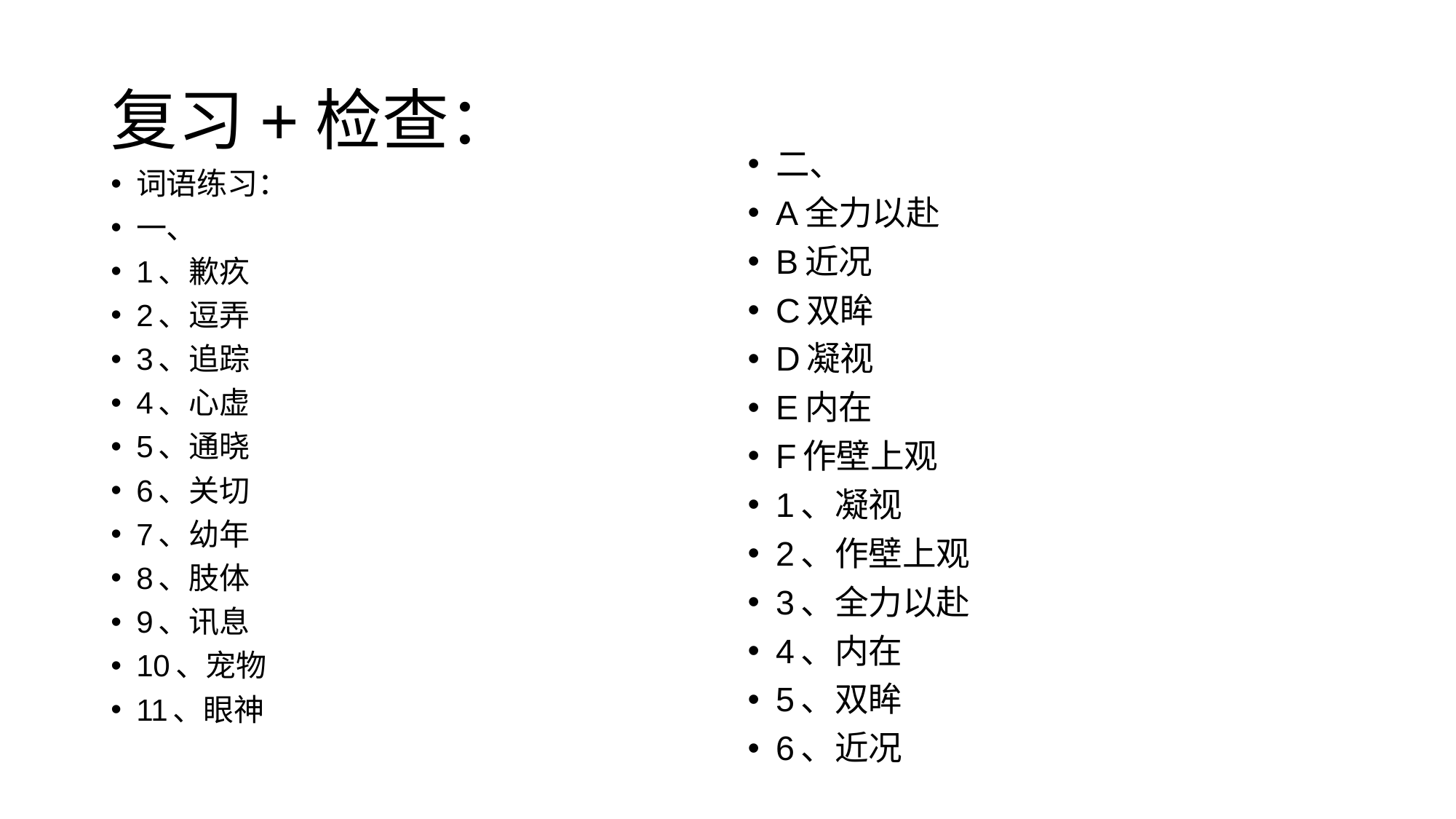

# 复习+检查：
二、
A全力以赴
B近况
C双眸
D凝视
E内在
F作壁上观
1、凝视
2、作壁上观
3、全力以赴
4、内在
5、双眸
6、近况

词语练习：
一、
1、歉疚
2、逗弄
3、追踪
4、心虚
5、通晓
6、关切
7、幼年
8、肢体
9、讯息
10、宠物
11、眼神